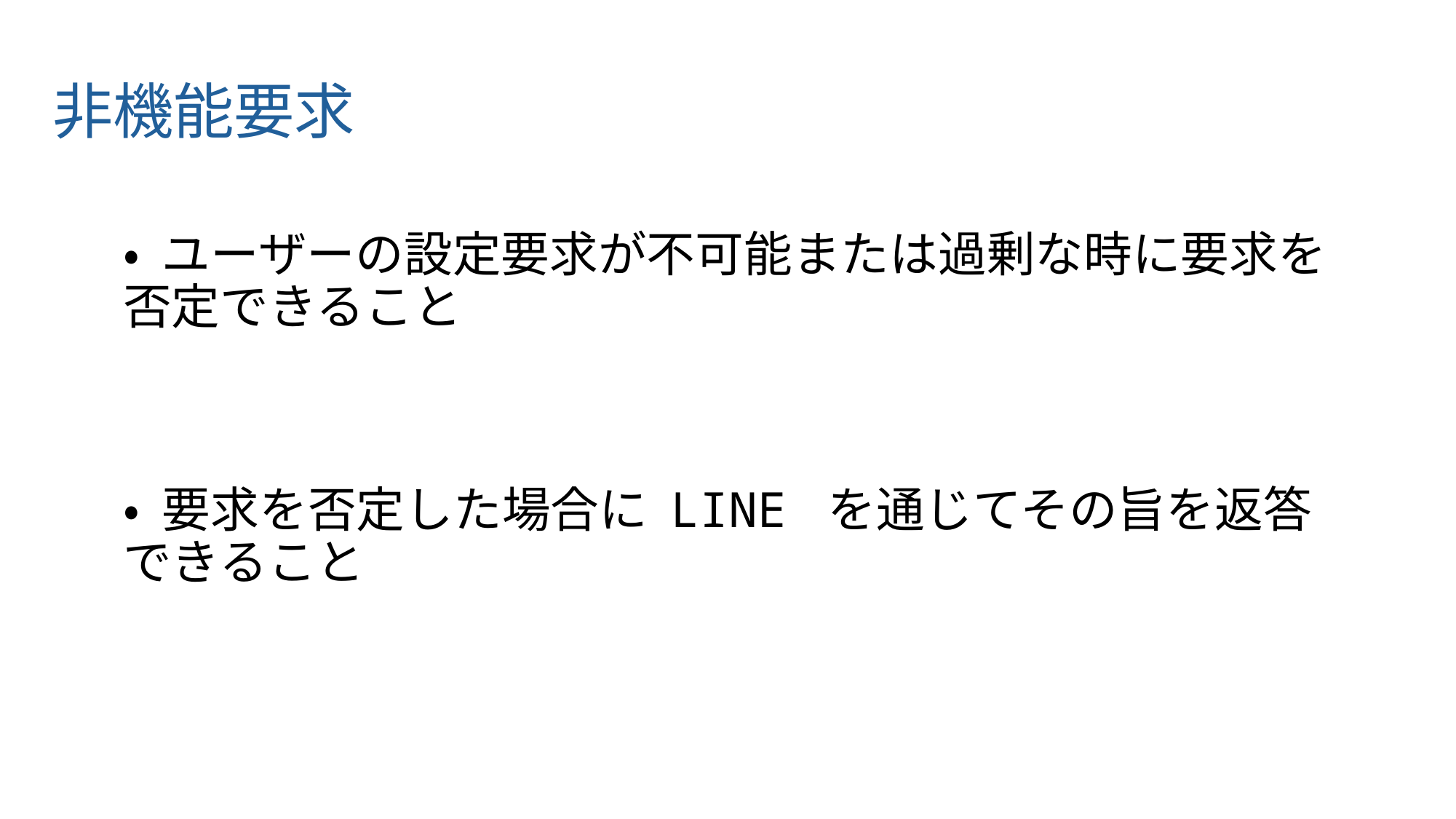

非機能要求
• ユーザーの設定要求が不可能または過剰な時に要求を否定できること

• 要求を否定した場合に LINE を通じてその旨を返答できること